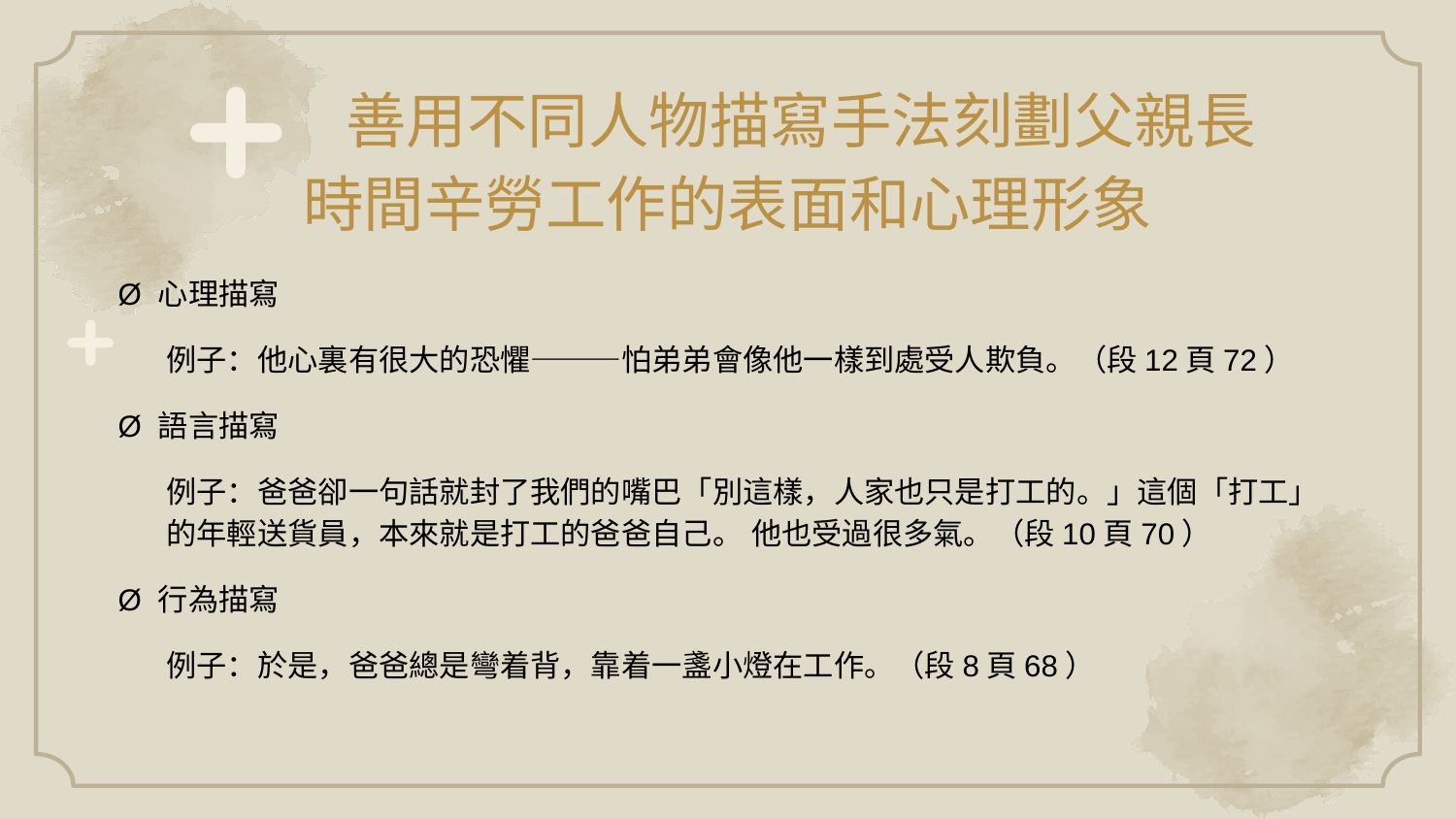

# 善用不同人物描寫手法刻劃父親長時間辛勞工作的表面和心理形象
Ø  心理描寫
例子：他心裏有很大的恐懼———怕弟弟會像他一樣到處受人欺負。（段12頁72）
Ø  語言描寫
例子：爸爸卻一句話就封了我們的嘴巴「別這樣，人家也只是打工的。」這個「打工」的年輕送貨員，本來就是打工的爸爸自己。 他也受過很多氣。（段10頁70）
Ø  行為描寫
例子：於是，爸爸總是彎着背，靠着一盞小燈在工作。（段8頁68）